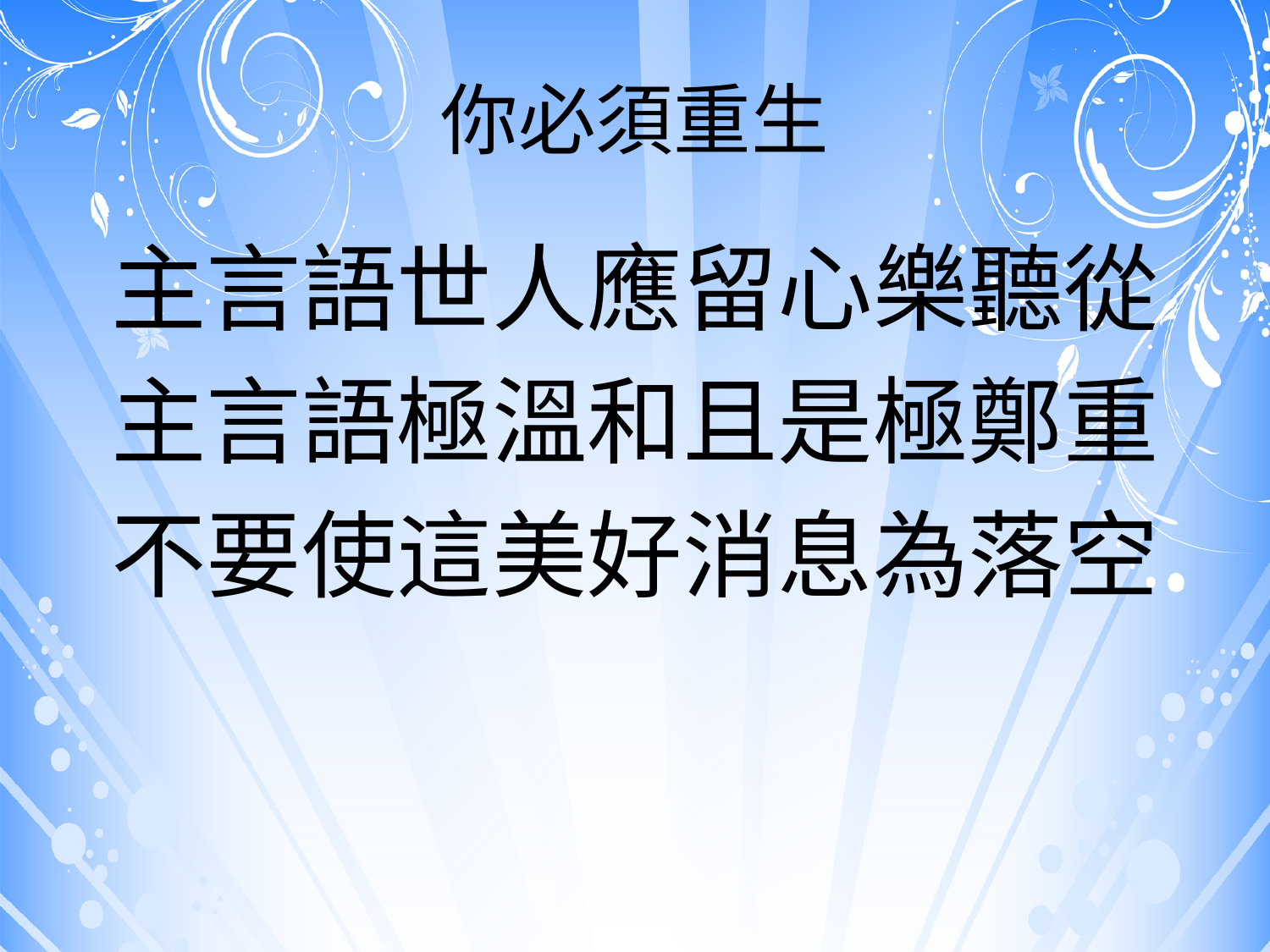

# 你必須重生
主言語世人應留心樂聽從
主言語極溫和且是極鄭重
不要使這美好消息為落空